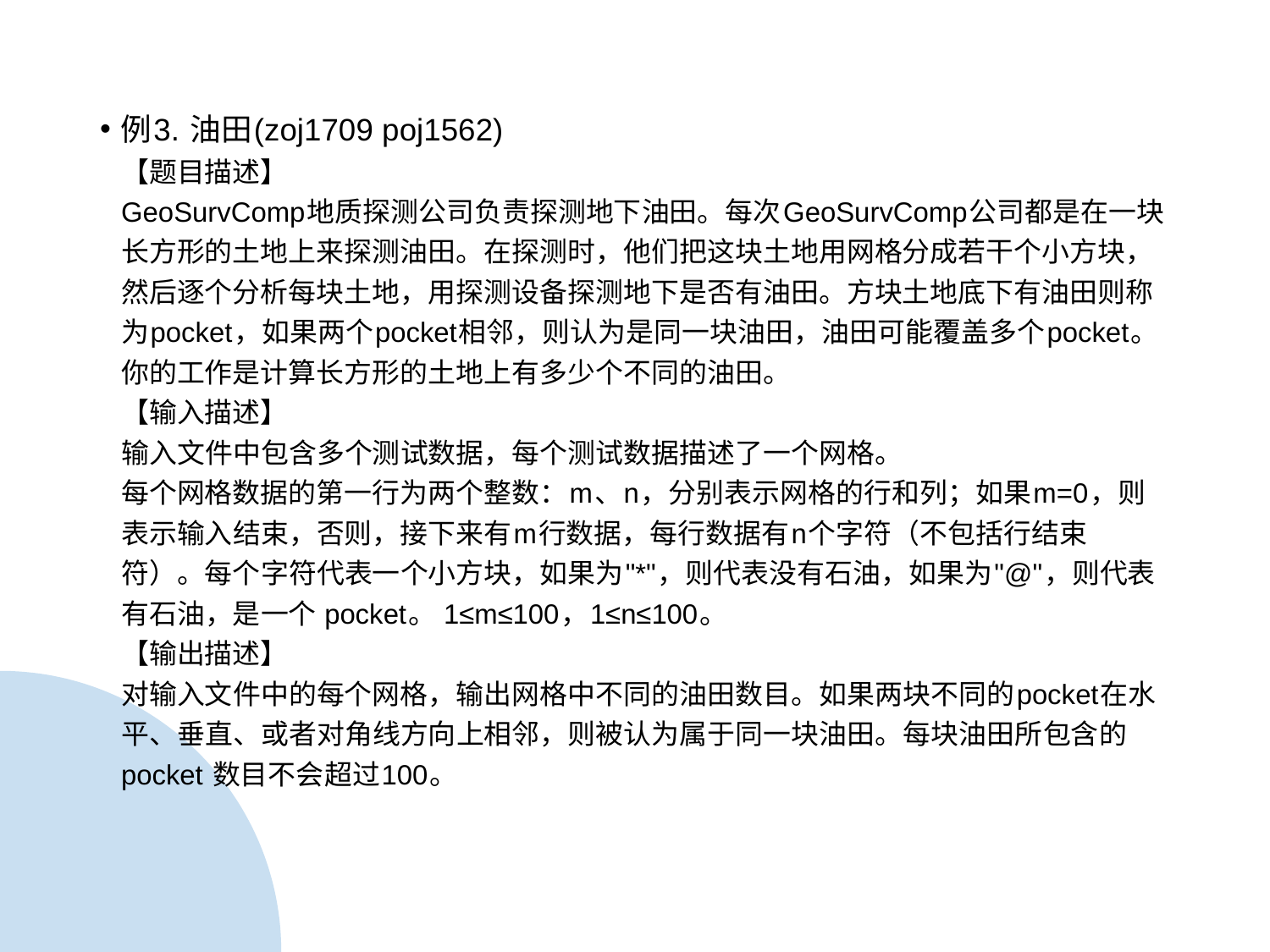

例3. 油田(zoj1709 poj1562)
【题目描述】
GeoSurvComp地质探测公司负责探测地下油田。每次GeoSurvComp公司都是在一块长方形的土地上来探测油田。在探测时，他们把这块土地用网格分成若干个小方块，然后逐个分析每块土地，用探测设备探测地下是否有油田。方块土地底下有油田则称为pocket，如果两个pocket相邻，则认为是同一块油田，油田可能覆盖多个pocket。
你的工作是计算长方形的土地上有多少个不同的油田。
【输入描述】
输入文件中包含多个测试数据，每个测试数据描述了一个网格。
每个网格数据的第一行为两个整数：m、n，分别表示网格的行和列；如果m=0，则表示输入结束，否则，接下来有m行数据，每行数据有n个字符（不包括行结束符）。每个字符代表一个小方块，如果为"*"，则代表没有石油，如果为"@"，则代表有石油，是一个 pocket。 1≤m≤100，1≤n≤100。
【输出描述】
对输入文件中的每个网格，输出网格中不同的油田数目。如果两块不同的pocket在水平、垂直、或者对角线方向上相邻，则被认为属于同一块油田。每块油田所包含的pocket 数目不会超过100。